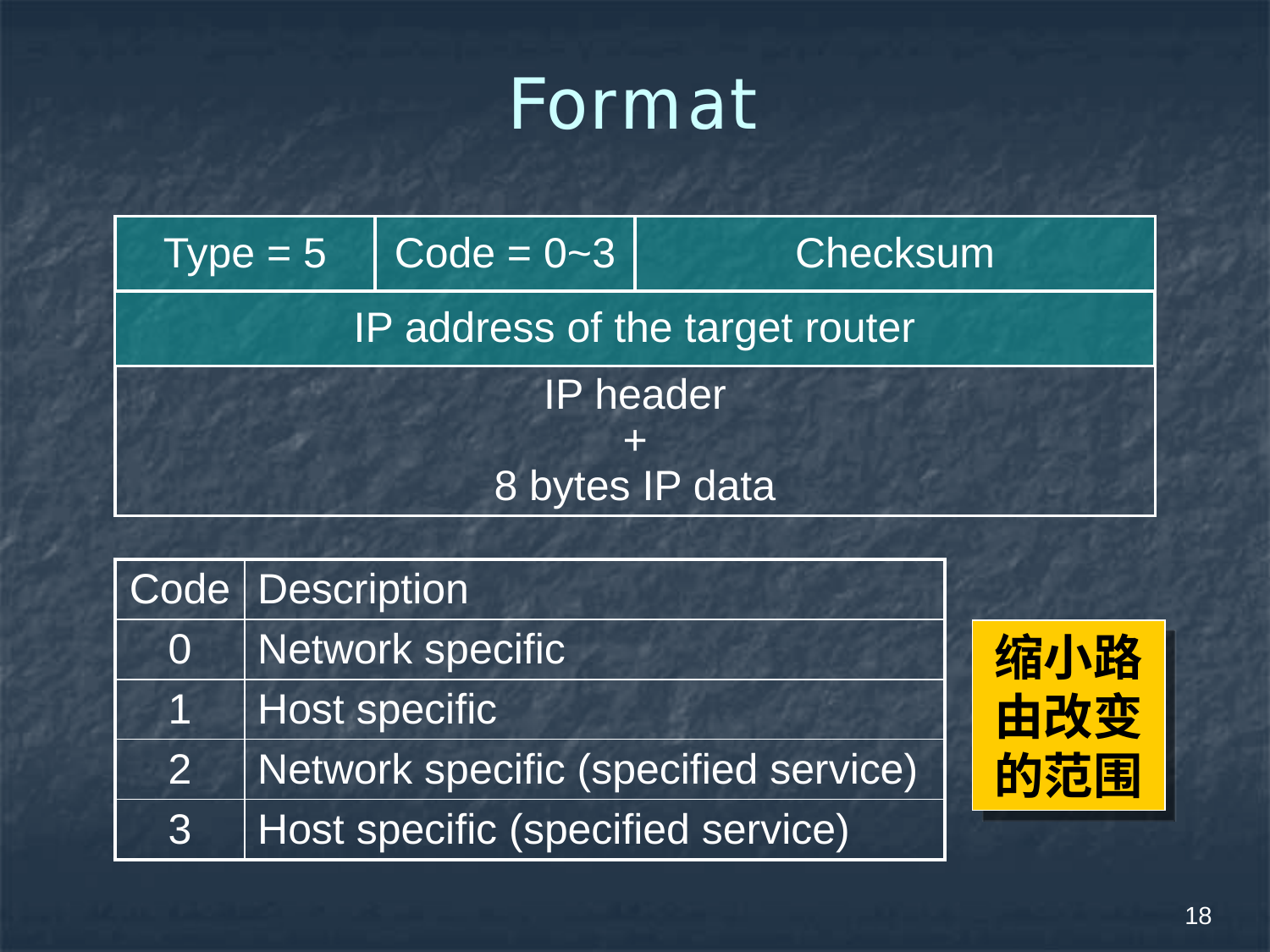

# Format
Type = 5
Code = 0~3
Checksum
IP address of the target router
IP header
+
8 bytes IP data
| Code | Description |
| --- | --- |
| 0 | Network specific |
| 1 | Host specific |
| 2 | Network specific (specified service) |
| 3 | Host specific (specified service) |
缩小路由改变的范围
18